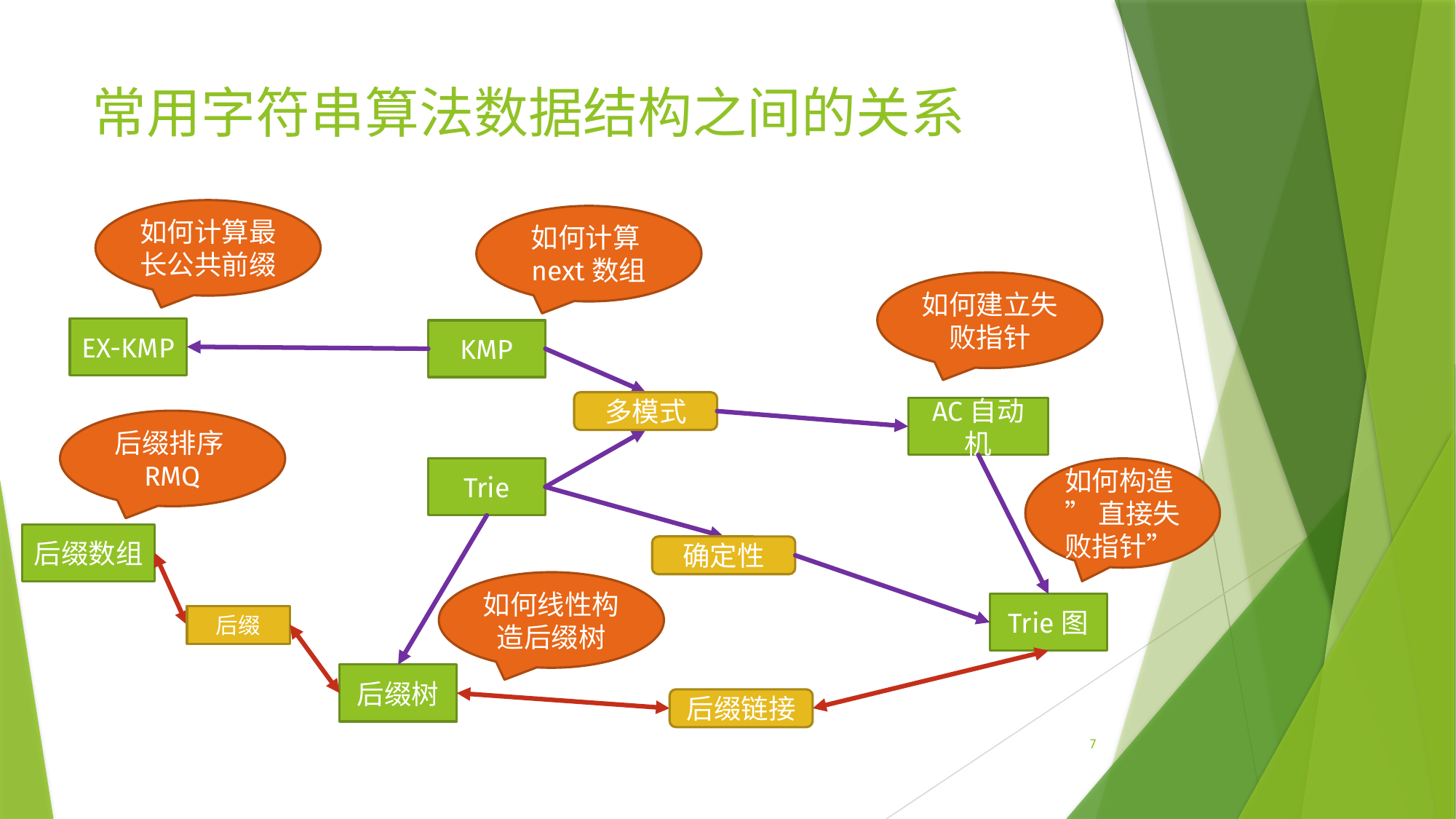

# 常用字符串算法数据结构之间的关系
如何计算最长公共前缀
如何计算next数组
如何建立失败指针
EX-KMP
KMP
多模式
AC自动机
后缀排序RMQ
Trie
如何构造
”直接失败指针”
后缀数组
确定性
如何线性构造后缀树
Trie图
后缀
后缀树
后缀链接
7